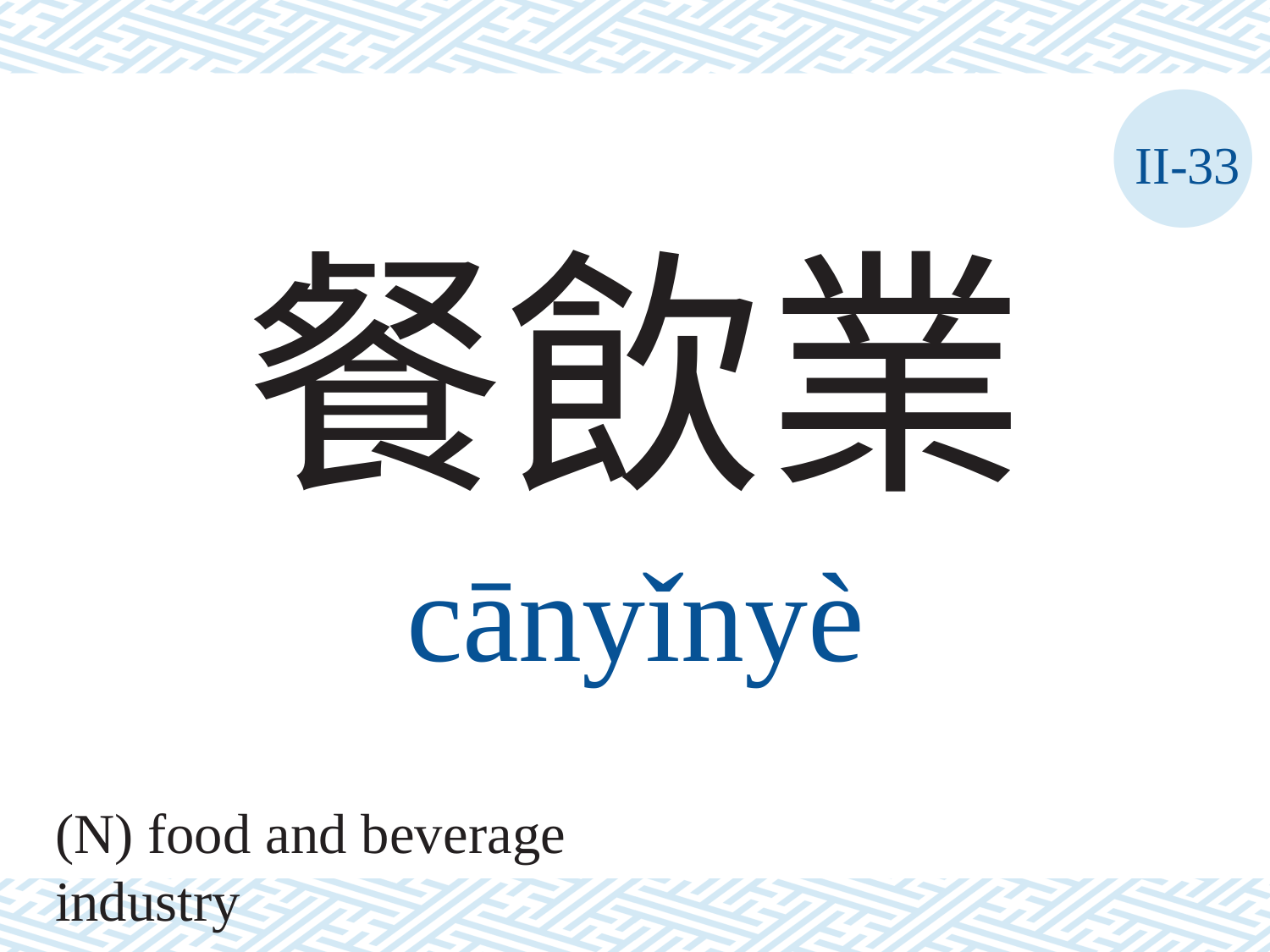

II-33
餐飲業
cānyǐnyè
(N) food and beverage industry